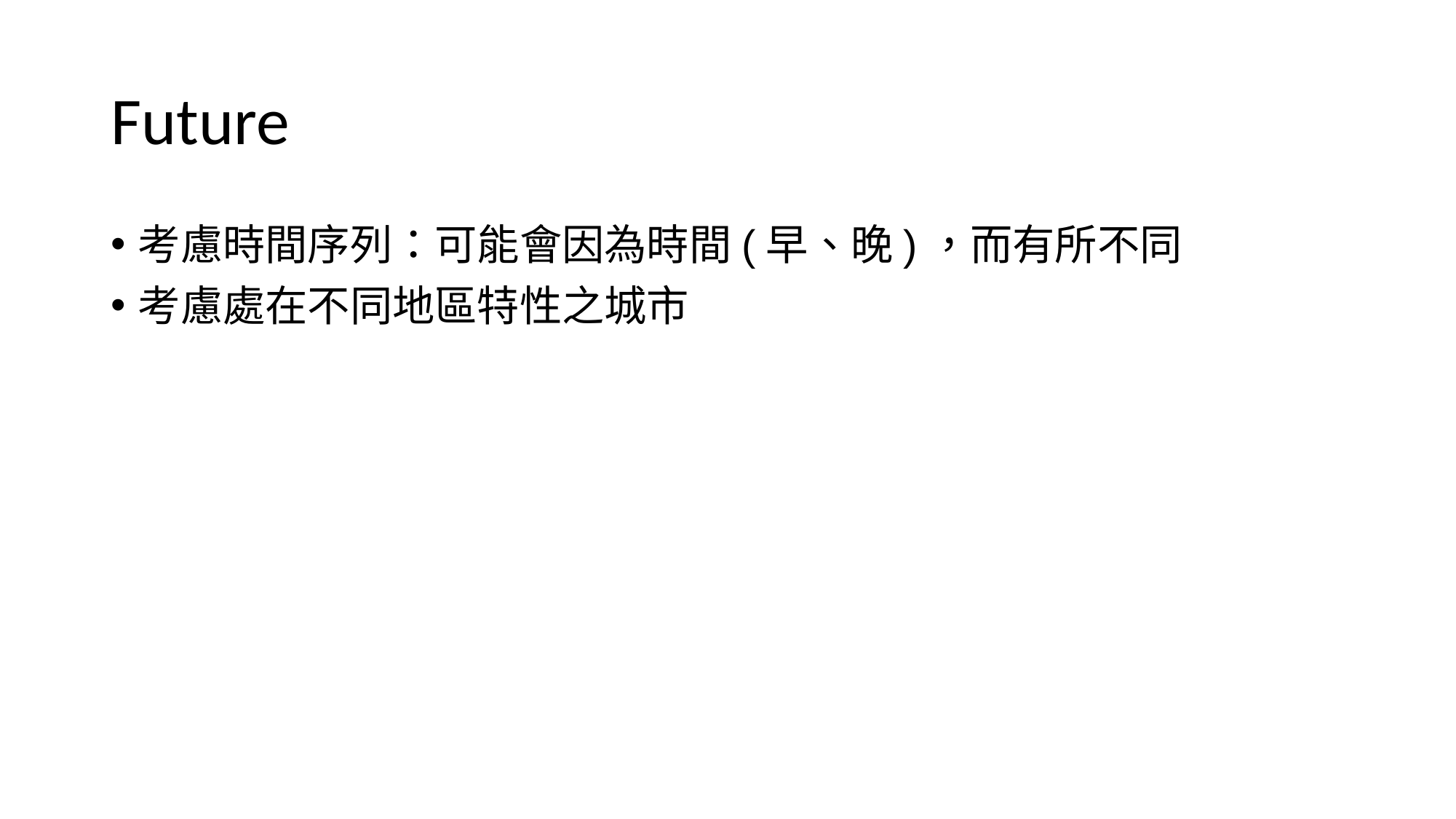

# Future
考慮時間序列：可能會因為時間(早、晚)，而有所不同
考慮處在不同地區特性之城市